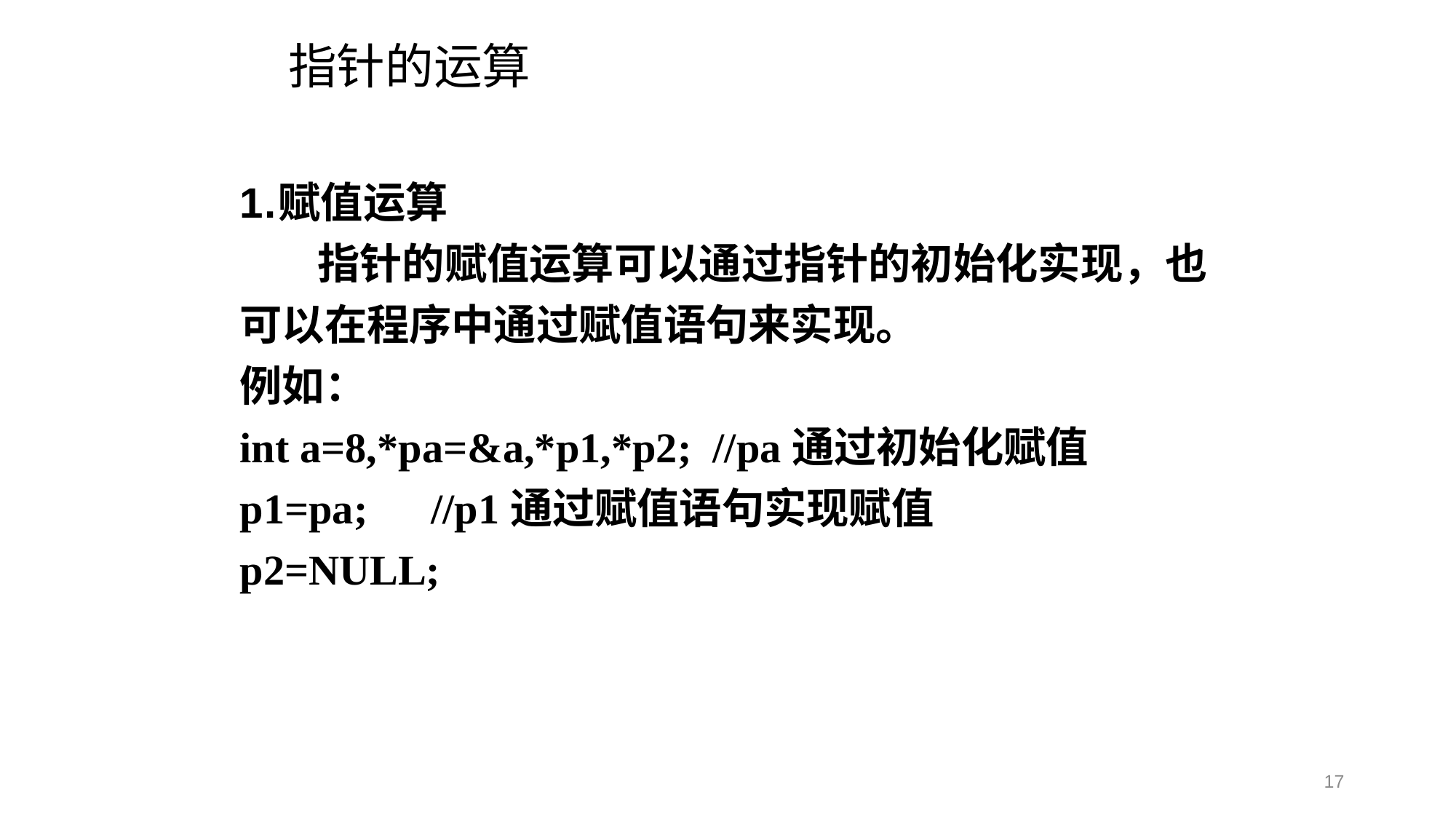

# 指针的运算
赋值运算
       指针的赋值运算可以通过指针的初始化实现，也可以在程序中通过赋值语句来实现。
例如：
int a=8,*pa=&a,*p1,*p2;  //pa通过初始化赋值
p1=pa;      //p1通过赋值语句实现赋值
p2=NULL;
17